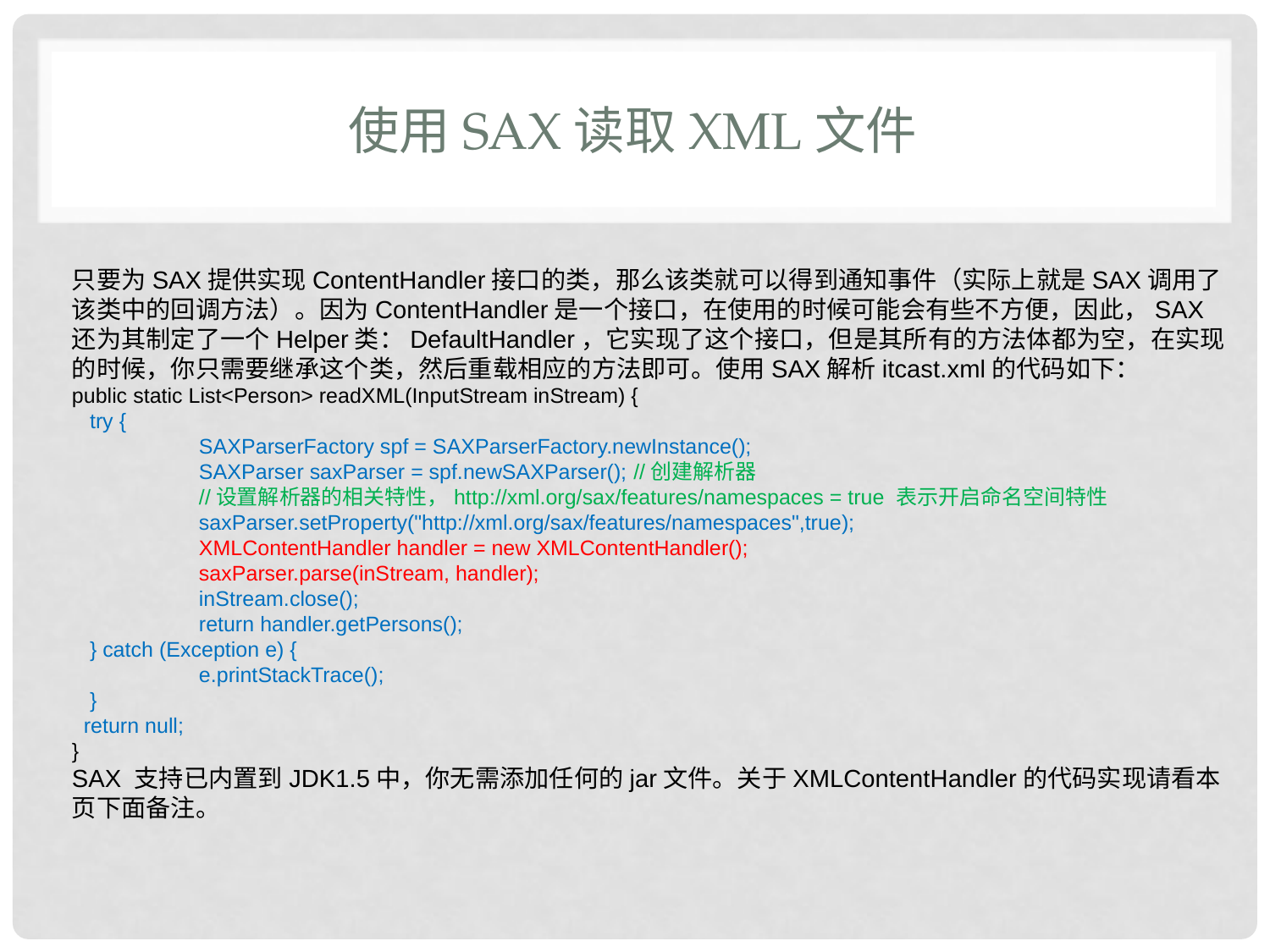

# 使用SAX读取XML文件
只要为SAX提供实现ContentHandler接口的类，那么该类就可以得到通知事件（实际上就是SAX调用了该类中的回调方法）。因为ContentHandler是一个接口，在使用的时候可能会有些不方便，因此，SAX还为其制定了一个Helper类：DefaultHandler，它实现了这个接口，但是其所有的方法体都为空，在实现的时候，你只需要继承这个类，然后重载相应的方法即可。使用SAX解析itcast.xml的代码如下：
public static List<Person> readXML(InputStream inStream) {
   try {
	SAXParserFactory spf = SAXParserFactory.newInstance();
	SAXParser saxParser = spf.newSAXParser(); //创建解析器
	//设置解析器的相关特性，http://xml.org/sax/features/namespaces = true 表示开启命名空间特性
	saxParser.setProperty("http://xml.org/sax/features/namespaces",true);
	XMLContentHandler handler = new XMLContentHandler();
	saxParser.parse(inStream, handler);
	inStream.close();
	return handler.getPersons();
   } catch (Exception e) {
	e.printStackTrace();
   }
  return null;
}
SAX 支持已内置到JDK1.5中，你无需添加任何的jar文件。关于XMLContentHandler的代码实现请看本页下面备注。